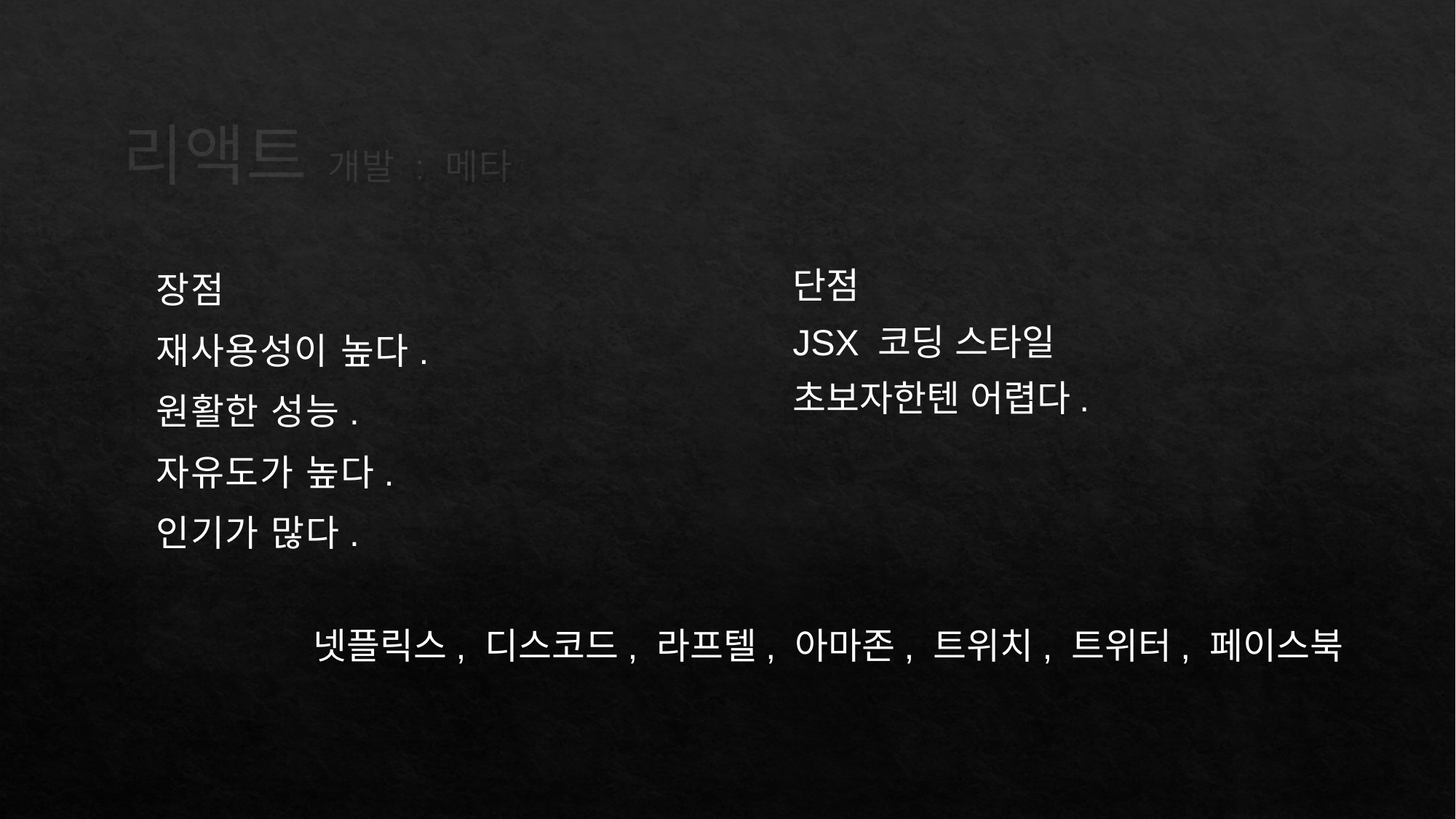

# 리액트 개발 : 메타

장점
재사용성이 높다.
원활한 성능.
자유도가 높다.
인기가 많다.
단점
JSX 코딩 스타일
초보자한텐 어렵다.

넷플릭스, 디스코드, 라프텔, 아마존, 트위치, 트위터, 페이스북